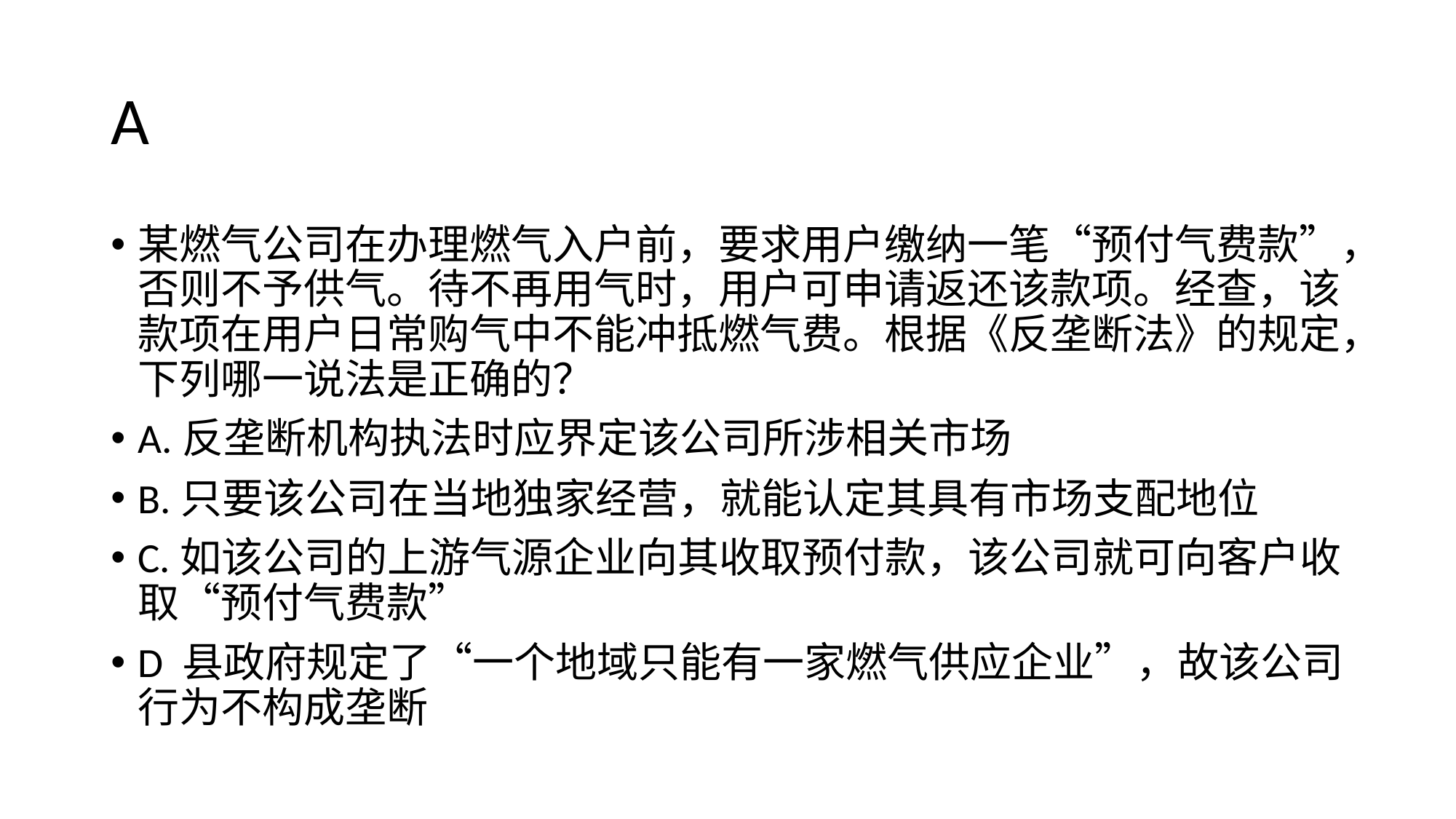

# A
某燃气公司在办理燃气入户前，要求用户缴纳一笔“预付气费款”，否则不予供气。待不再用气时，用户可申请返还该款项。经查，该款项在用户日常购气中不能冲抵燃气费。根据《反垄断法》的规定，下列哪一说法是正确的？
A.反垄断机构执法时应界定该公司所涉相关市场
B.只要该公司在当地独家经营，就能认定其具有市场支配地位
C.如该公司的上游气源企业向其收取预付款，该公司就可向客户收取“预付气费款”
D 县政府规定了“一个地域只能有一家燃气供应企业”，故该公司行为不构成垄断